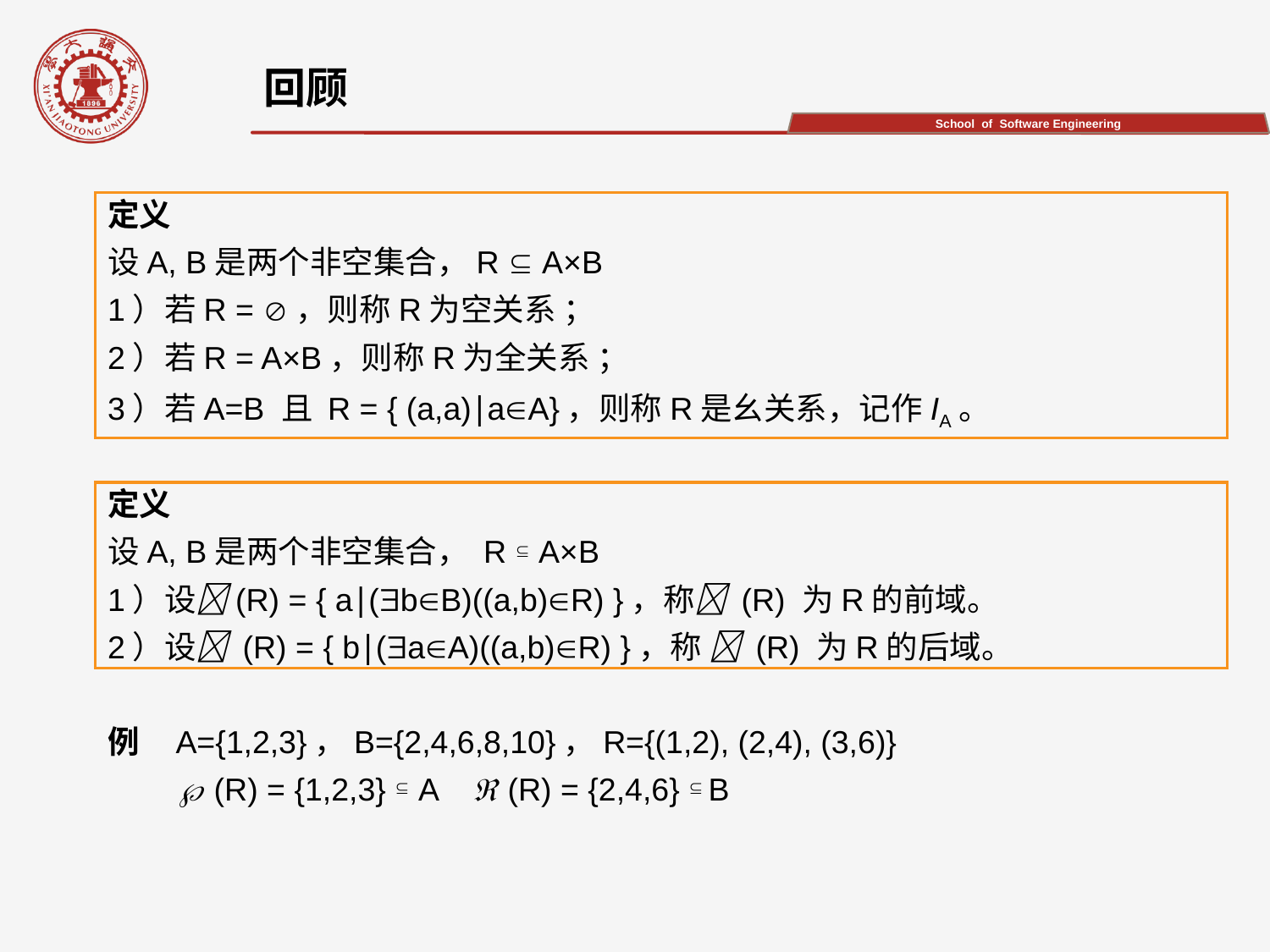

回顾
定义
设A, B是两个非空集合，R ⊆ A×B
1）若R = ∅，则称R为空关系 ；
2）若R = A×B，则称R为全关系 ；
3）若A=B 且 R = { (a,a)∣a∈A}，则称R是幺关系，记作IA。

定义
设A, B是两个非空集合， R ⊆ A×B
1）设℘(R) = { a∣(∃b∈B)((a,b)∈R) }，称℘ (R) 为R的前域。
2）设ℜ (R) = { b∣(∃a∈A)((a,b)∈R) }，称 ℜ (R) 为R的后域。

例    A={1,2,3}，B={2,4,6,8,10}，R={(1,2), (2,4), (3,6)}
        ℘ (R) = {1,2,3} ⊆ A    ℜ (R) = {2,4,6} ⊆ B